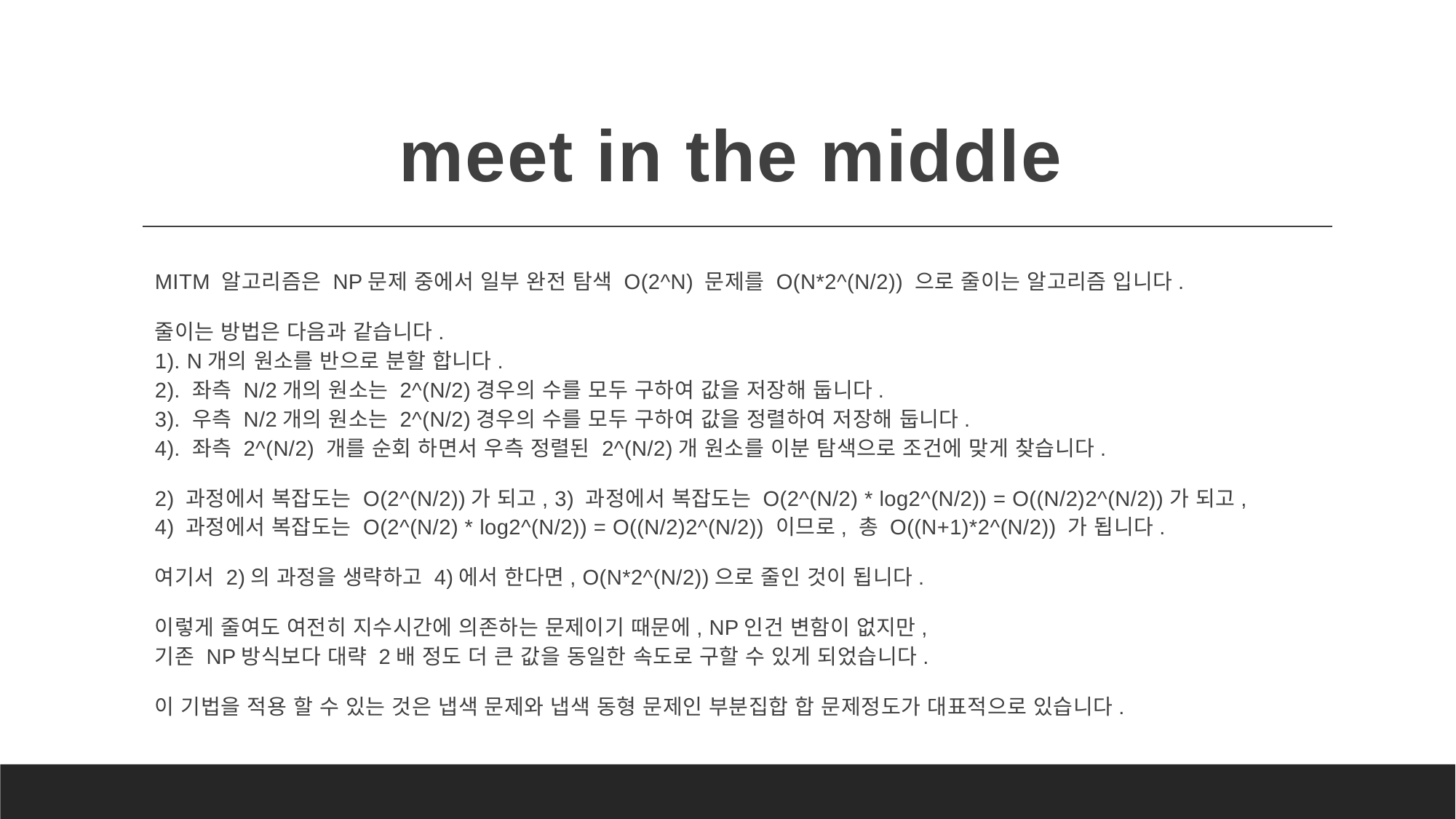

# meet in the middle
MITM 알고리즘은 NP문제 중에서 일부 완전 탐색 O(2^N) 문제를 O(N*2^(N/2)) 으로 줄이는 알고리즘 입니다.
줄이는 방법은 다음과 같습니다.
1). N개의 원소를 반으로 분할 합니다.
2). 좌측 N/2개의 원소는 2^(N/2)경우의 수를 모두 구하여 값을 저장해 둡니다.
3). 우측 N/2개의 원소는 2^(N/2)경우의 수를 모두 구하여 값을 정렬하여 저장해 둡니다.
4). 좌측 2^(N/2) 개를 순회 하면서 우측 정렬된 2^(N/2)개 원소를 이분 탐색으로 조건에 맞게 찾습니다.
2) 과정에서 복잡도는 O(2^(N/2))가 되고, 3) 과정에서 복잡도는 O(2^(N/2) * log2^(N/2)) = O((N/2)2^(N/2))가 되고,
4) 과정에서 복잡도는 O(2^(N/2) * log2^(N/2)) = O((N/2)2^(N/2)) 이므로, 총 O((N+1)*2^(N/2)) 가 됩니다.
여기서 2)의 과정을 생략하고 4)에서 한다면, O(N*2^(N/2))으로 줄인 것이 됩니다.
이렇게 줄여도 여전히 지수시간에 의존하는 문제이기 때문에, NP인건 변함이 없지만,
기존 NP방식보다 대략 2배 정도 더 큰 값을 동일한 속도로 구할 수 있게 되었습니다.
이 기법을 적용 할 수 있는 것은 냅색 문제와 냅색 동형 문제인 부분집합 합 문제정도가 대표적으로 있습니다.